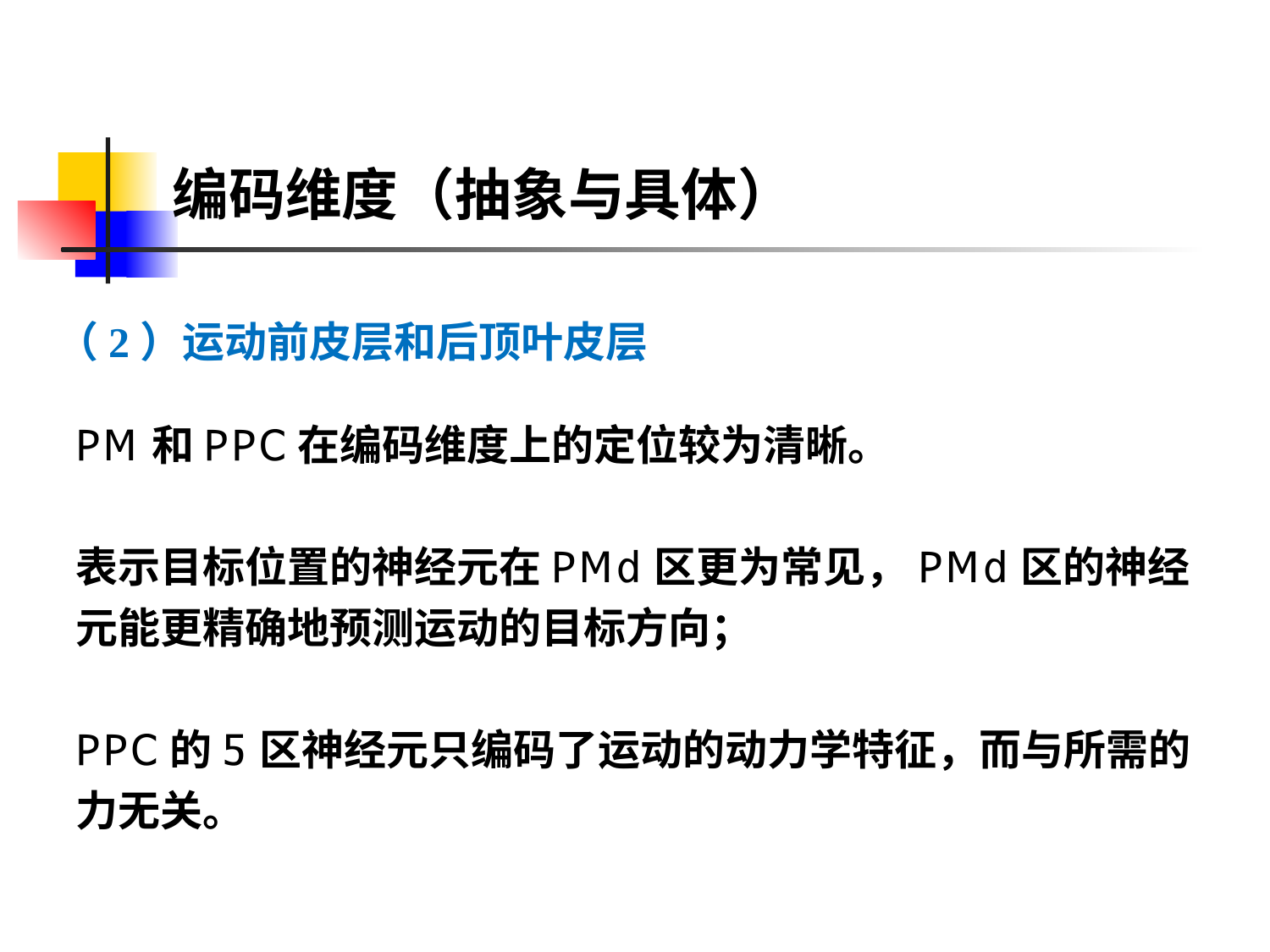

# 编码维度（抽象与具体）
（2）运动前皮层和后顶叶皮层
PM和PPC在编码维度上的定位较为清晰。

表示目标位置的神经元在PMd区更为常见，PMd区的神经元能更精确地预测运动的目标方向；

PPC的5区神经元只编码了运动的动力学特征，而与所需的力无关。